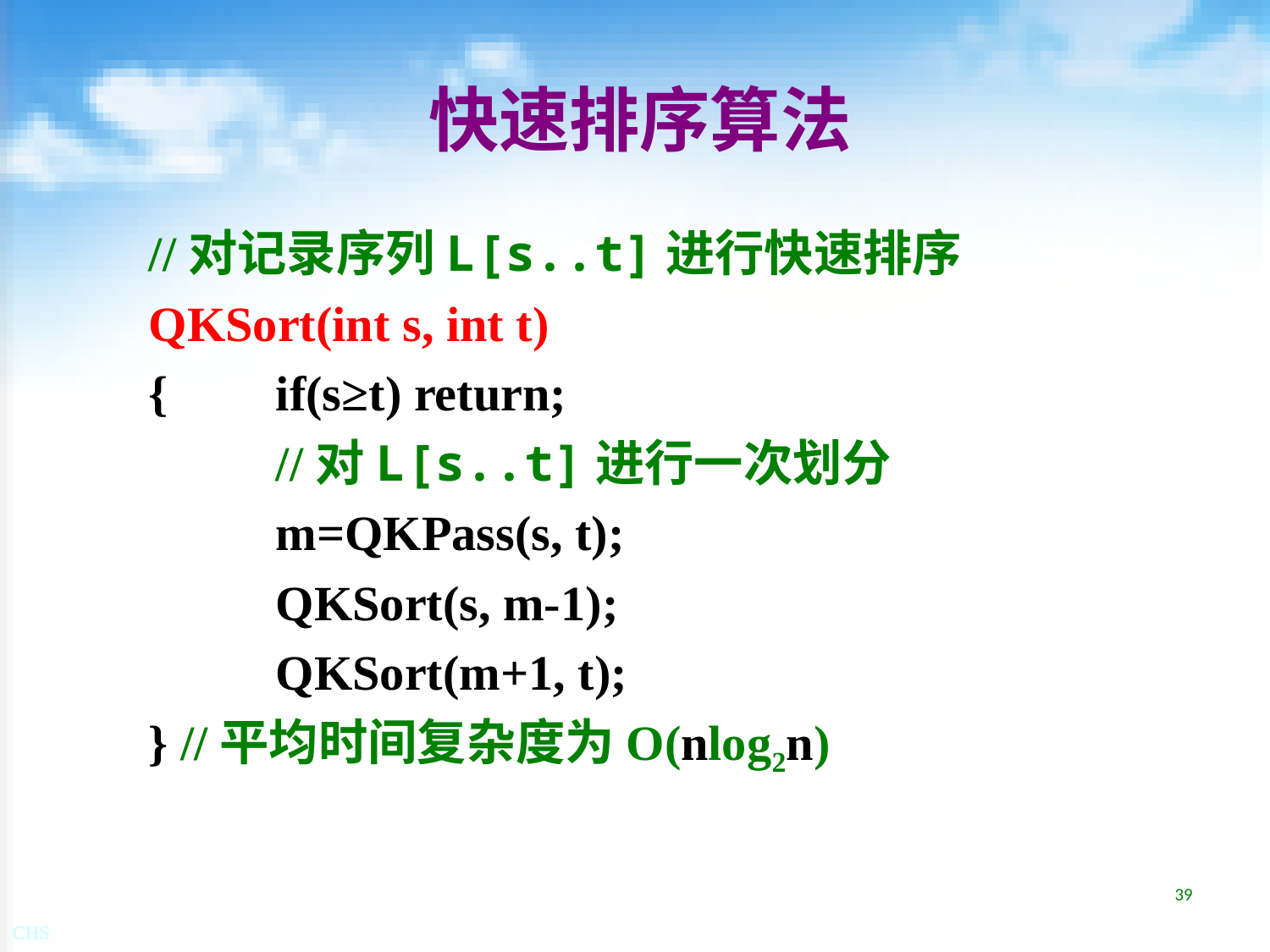

# 快速排序算法
//对记录序列L[s..t]进行快速排序
QKSort(int s, int t)
{	if(s≥t) return;
	//对L[s..t]进行一次划分
	m=QKPass(s, t);
	QKSort(s, m-1);
	QKSort(m+1, t);
} //平均时间复杂度为O(nlog2n)
39